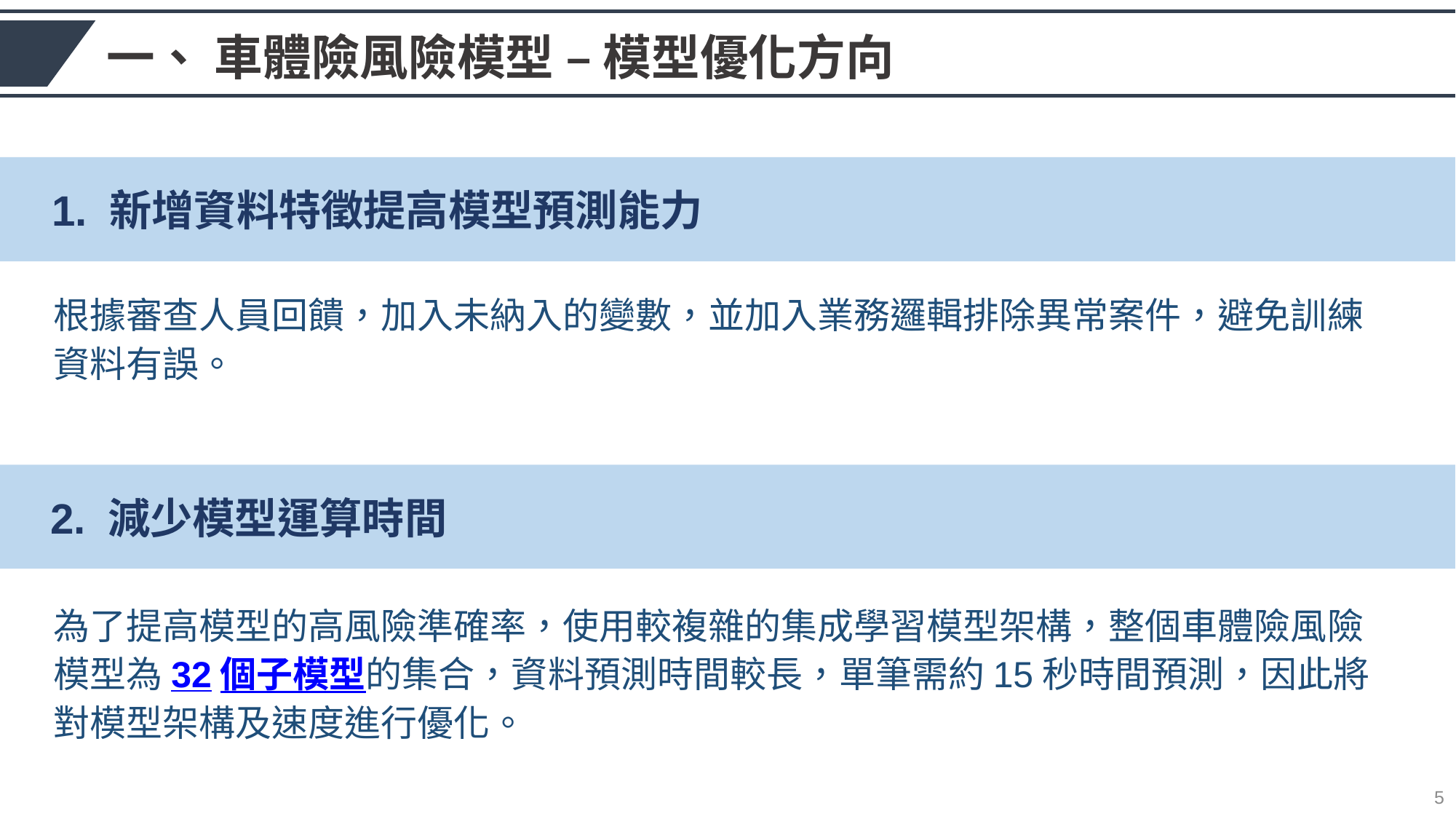

一、 車體險風險模型 – 模型優化方向

1. 新增資料特徵提高模型預測能力
根據審查人員回饋，加入未納入的變數，並加入業務邏輯排除異常案件，避免訓練資料有誤。

2. 減少模型運算時間
為了提高模型的高風險準確率，使用較複雜的集成學習模型架構，整個車體險風險模型為32個子模型的集合，資料預測時間較長，單筆需約15秒時間預測，因此將對模型架構及速度進行優化。
5